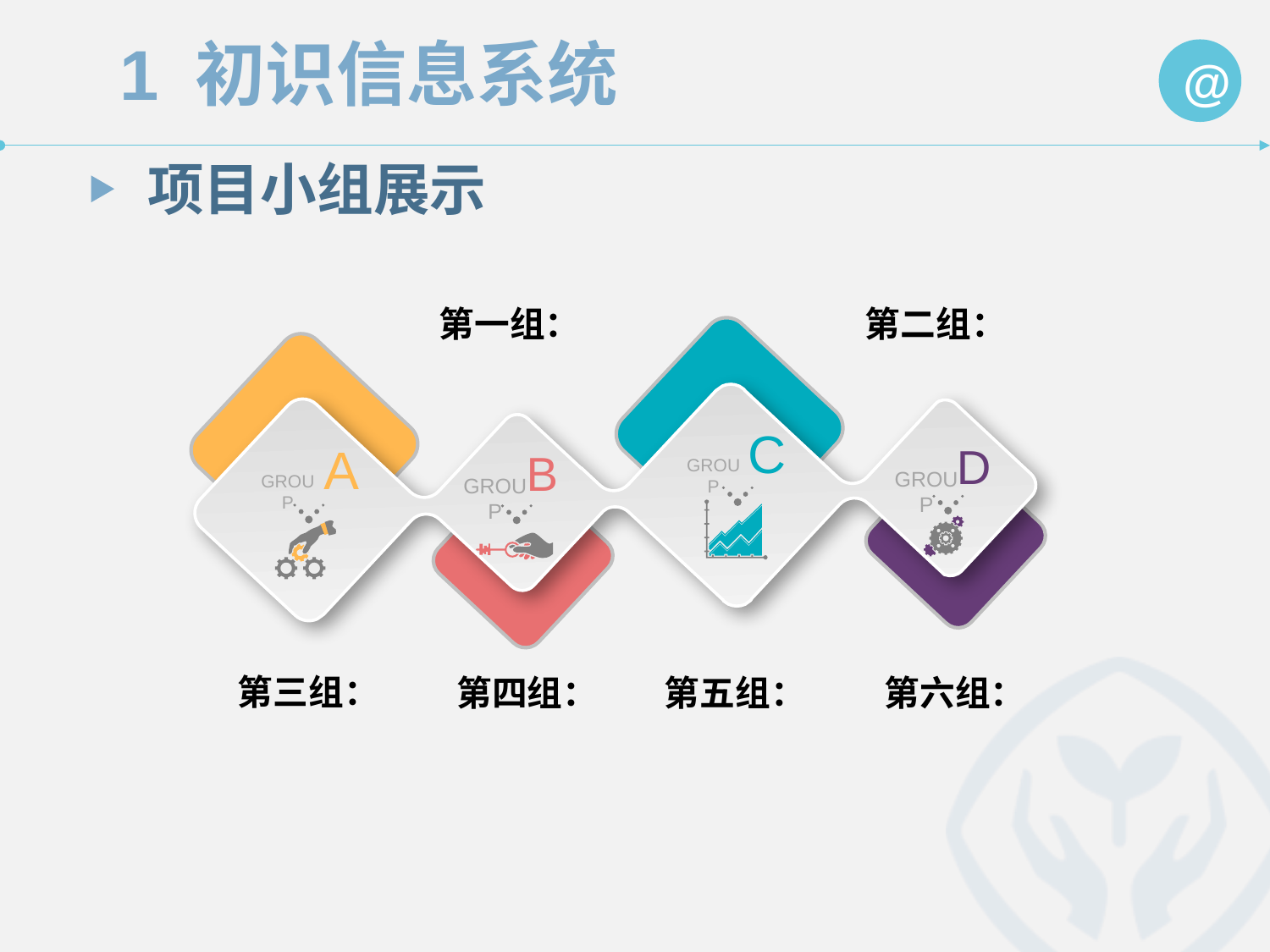

项目小组展示

第一组：
第二组：

C
GROUP
A
GROUP
D
GROUP
B
GROUP

第三组：
第四组：
第五组：
第六组：